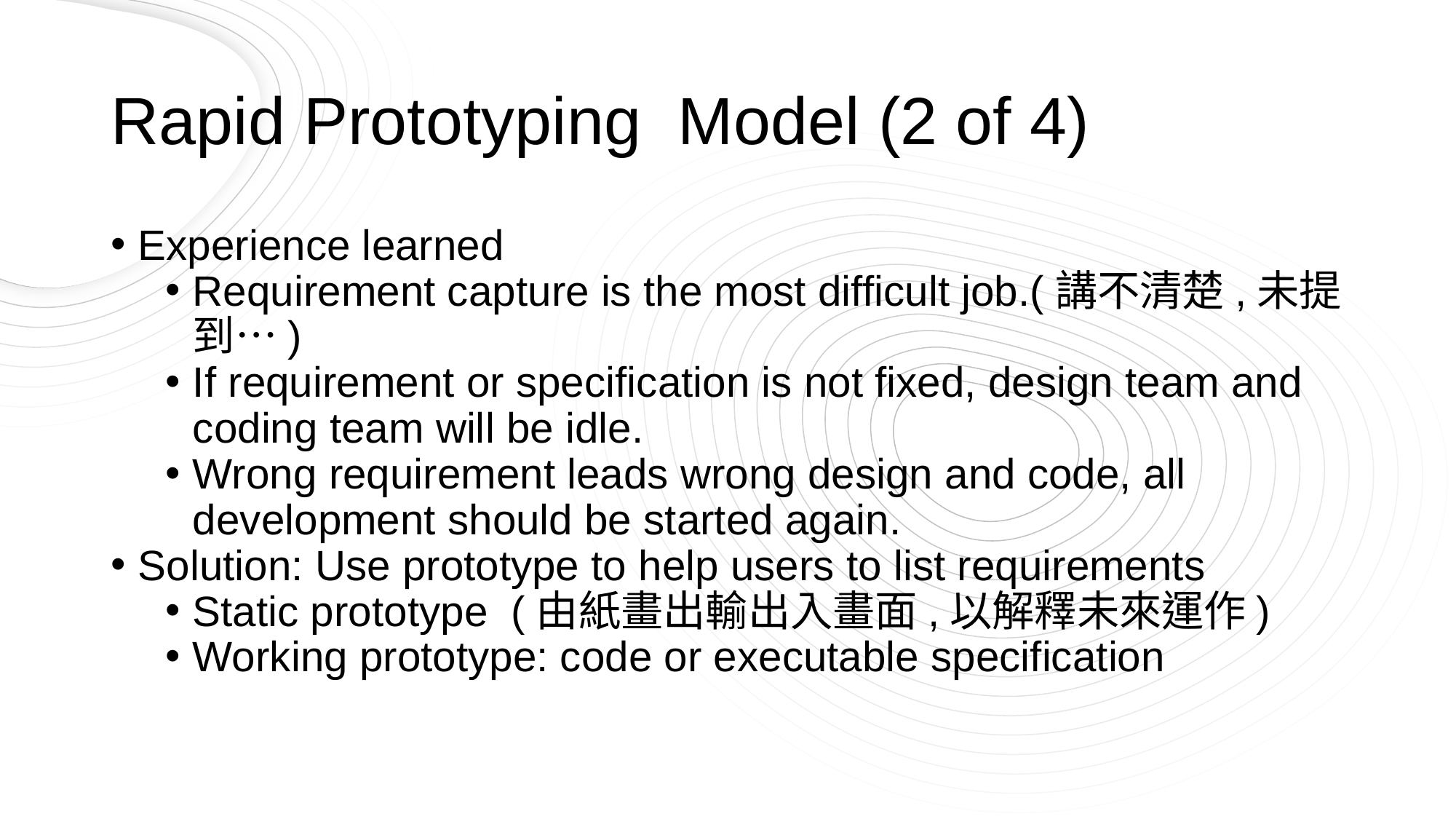

# Rapid Prototyping  Model (2 of 4)
Experience learned
Requirement capture is the most difficult job.(講不清楚,未提到…)
If requirement or specification is not fixed, design team and coding team will be idle.
Wrong requirement leads wrong design and code, all development should be started again.
Solution: Use prototype to help users to list requirements
Static prototype  (由紙畫出輸出入畫面,以解釋未來運作)
Working prototype: code or executable specification